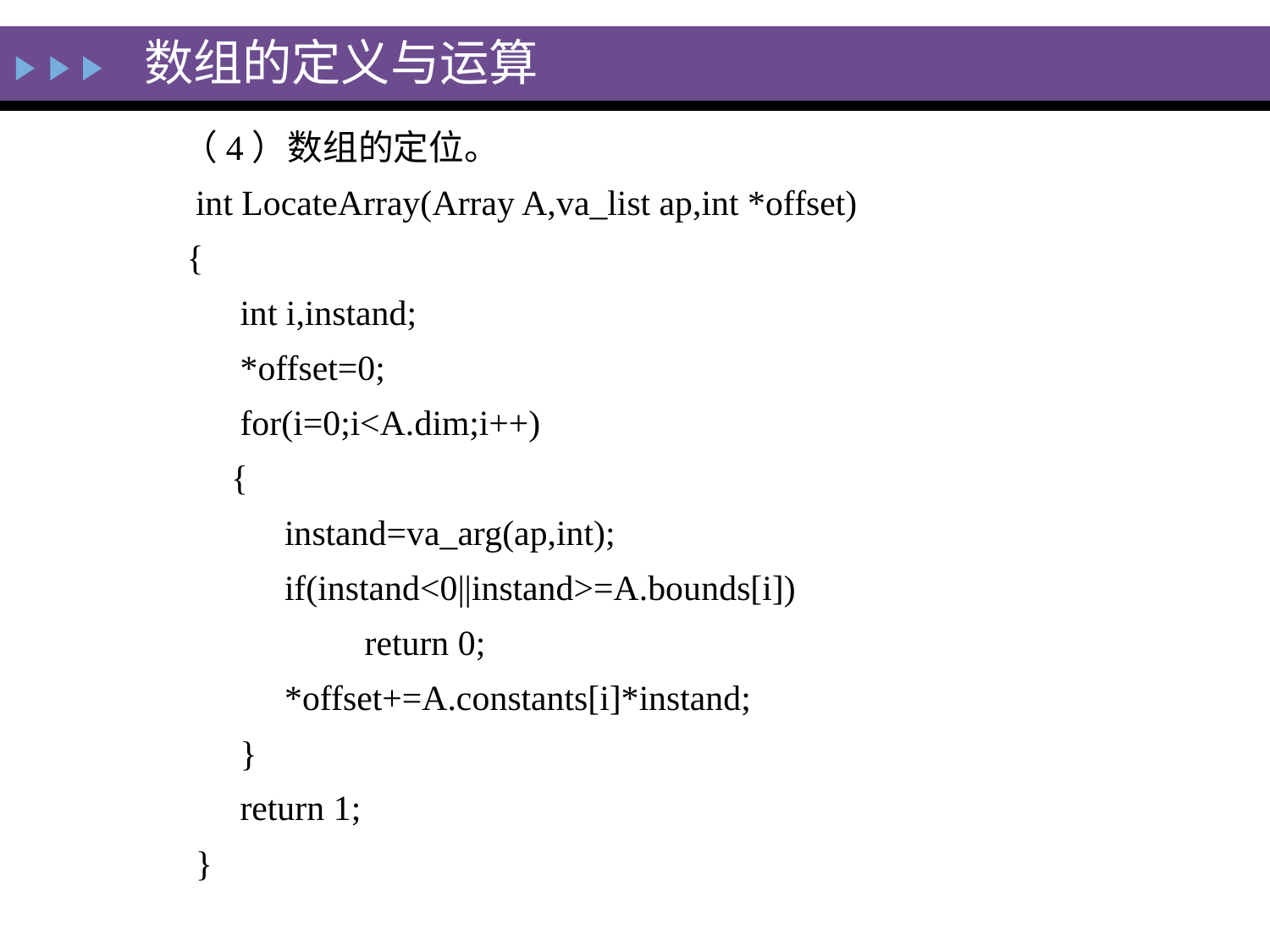

# 数组的定义与运算
    （4）数组的定位。
      int LocateArray(Array A,va_list ap,int *offset)
     {
           int i,instand;
           *offset=0;
           for(i=0;i<A.dim;i++)
          {
                instand=va_arg(ap,int);
                if(instand<0||instand>=A.bounds[i])
                         return 0;
                *offset+=A.constants[i]*instand;
           }
           return 1;
      }